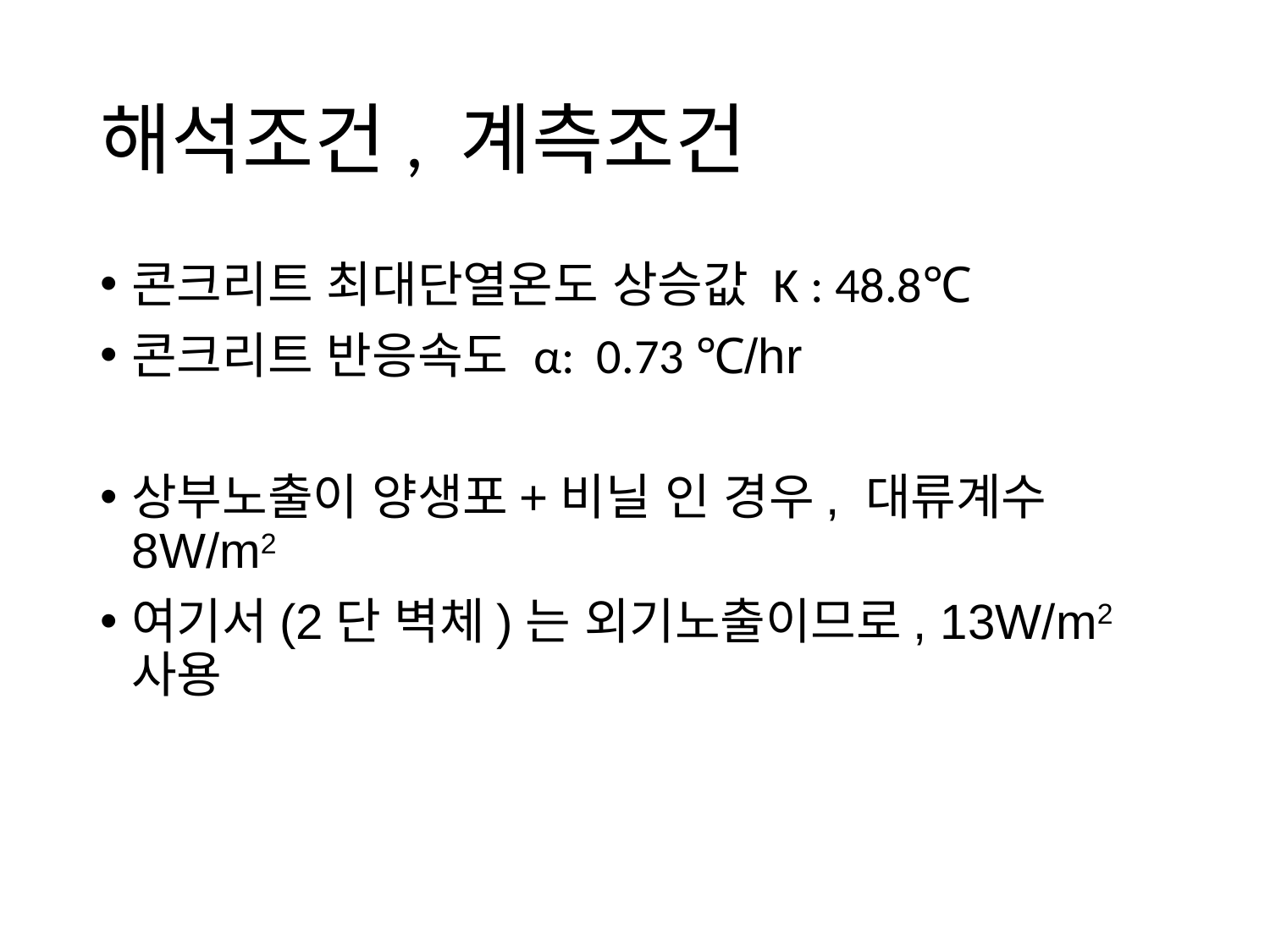

# 해석조건, 계측조건
콘크리트 최대단열온도 상승값 K : 48.8℃
콘크리트 반응속도 α:  0.73 ℃/hr

상부노출이 양생포+비닐 인 경우, 대류계수 8W/m2
여기서(2단 벽체)는 외기노출이므로, 13W/m2 사용